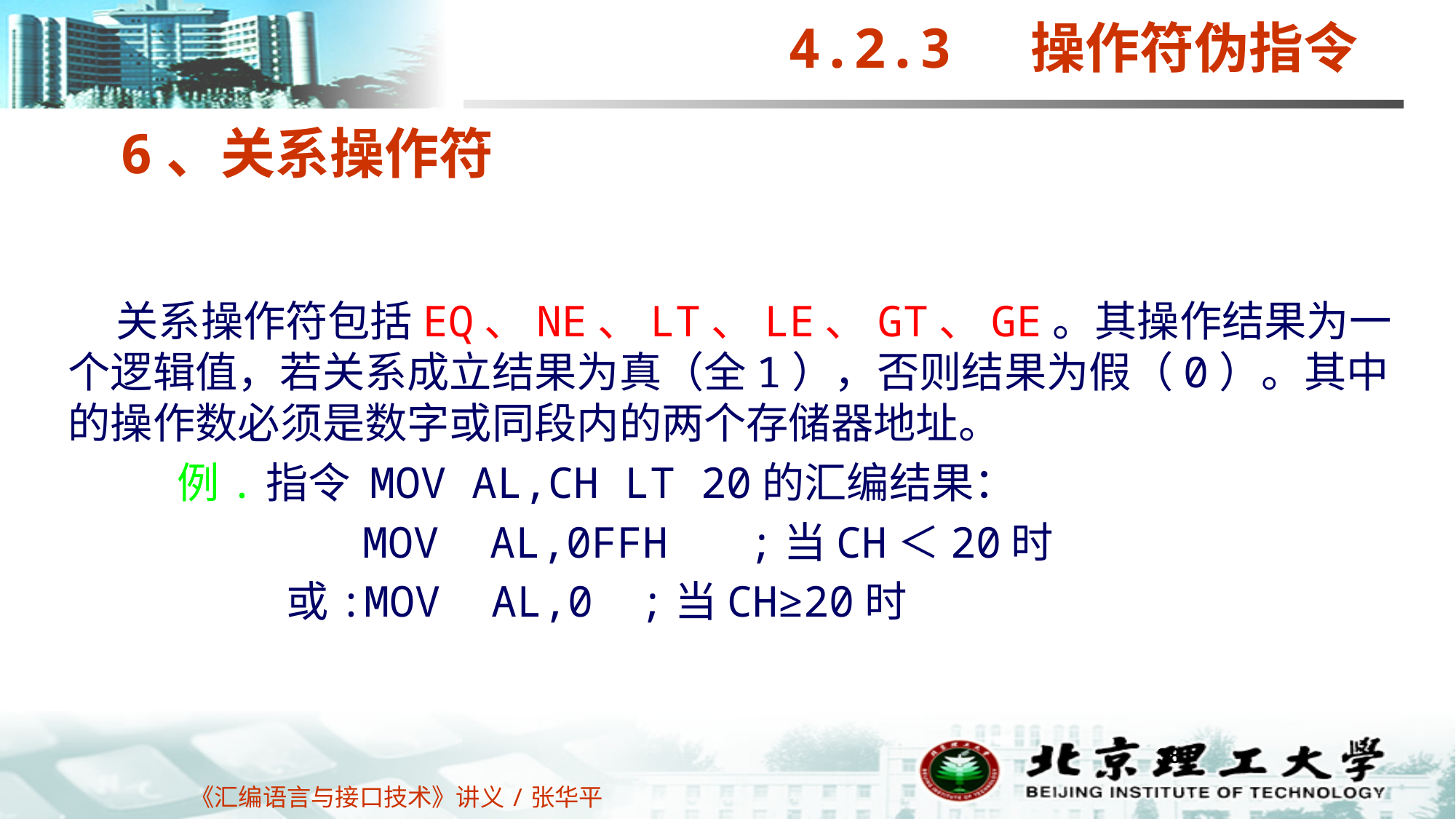

4.2.3  操作符伪指令
6、关系操作符
    关系操作符包括EQ、NE、LT、LE、GT、GE。其操作结果为一个逻辑值，若关系成立结果为真（全1），否则结果为假（0）。其中的操作数必须是数字或同段内的两个存储器地址。
	例.指令 MOV AL,CH LT 20的汇编结果：
       	   MOV  AL,0FFH	 ;当CH＜20时
    		或:MOV  AL,0	 ;当CH≥20时
38